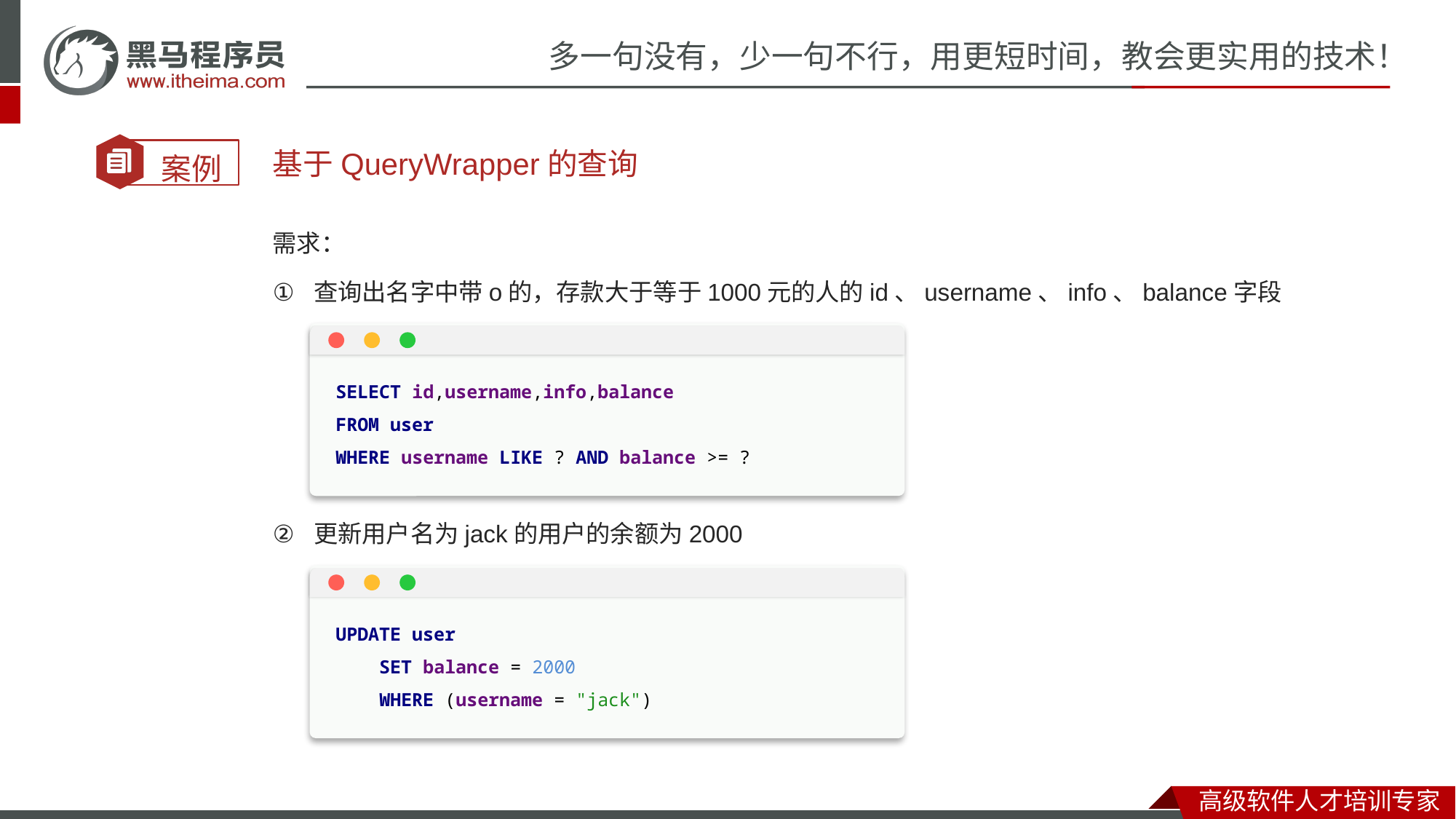

基于QueryWrapper的查询
需求：
查询出名字中带o的，存款大于等于1000元的人的id、username、info、balance字段

更新用户名为jack的用户的余额为2000

SELECT id,username,info,balance
FROM user
WHERE username LIKE ? AND balance >= ?

UPDATE user
    SET balance = 2000
    WHERE (username = "jack")